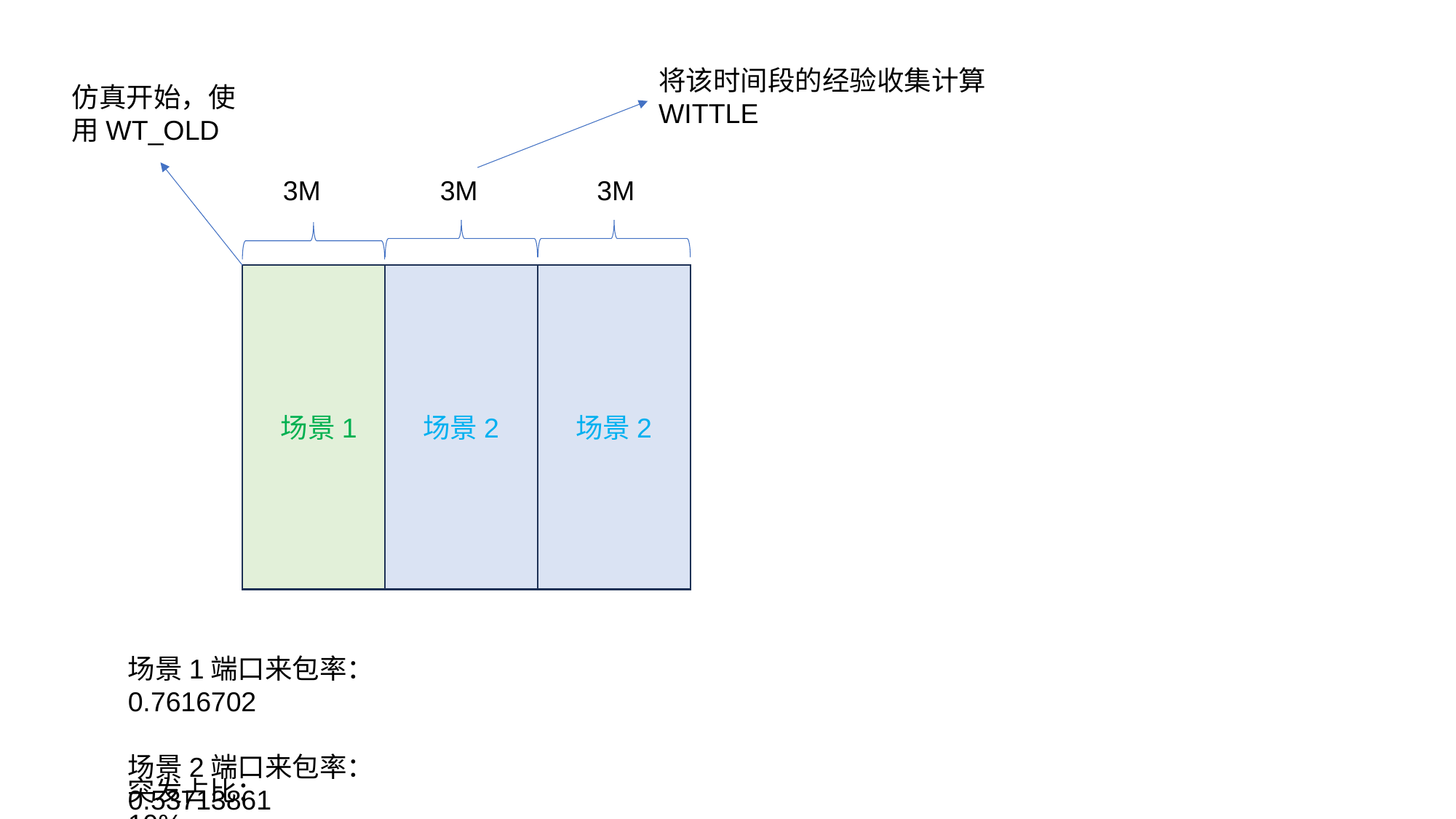

将该时间段的经验收集计算WITTLE
仿真开始，使用WT_OLD

3M
3M
3M

场景1
场景2
场景2
场景1端口来包率：0.7616702

场景2端口来包率：0.53713861
突发占比：10%